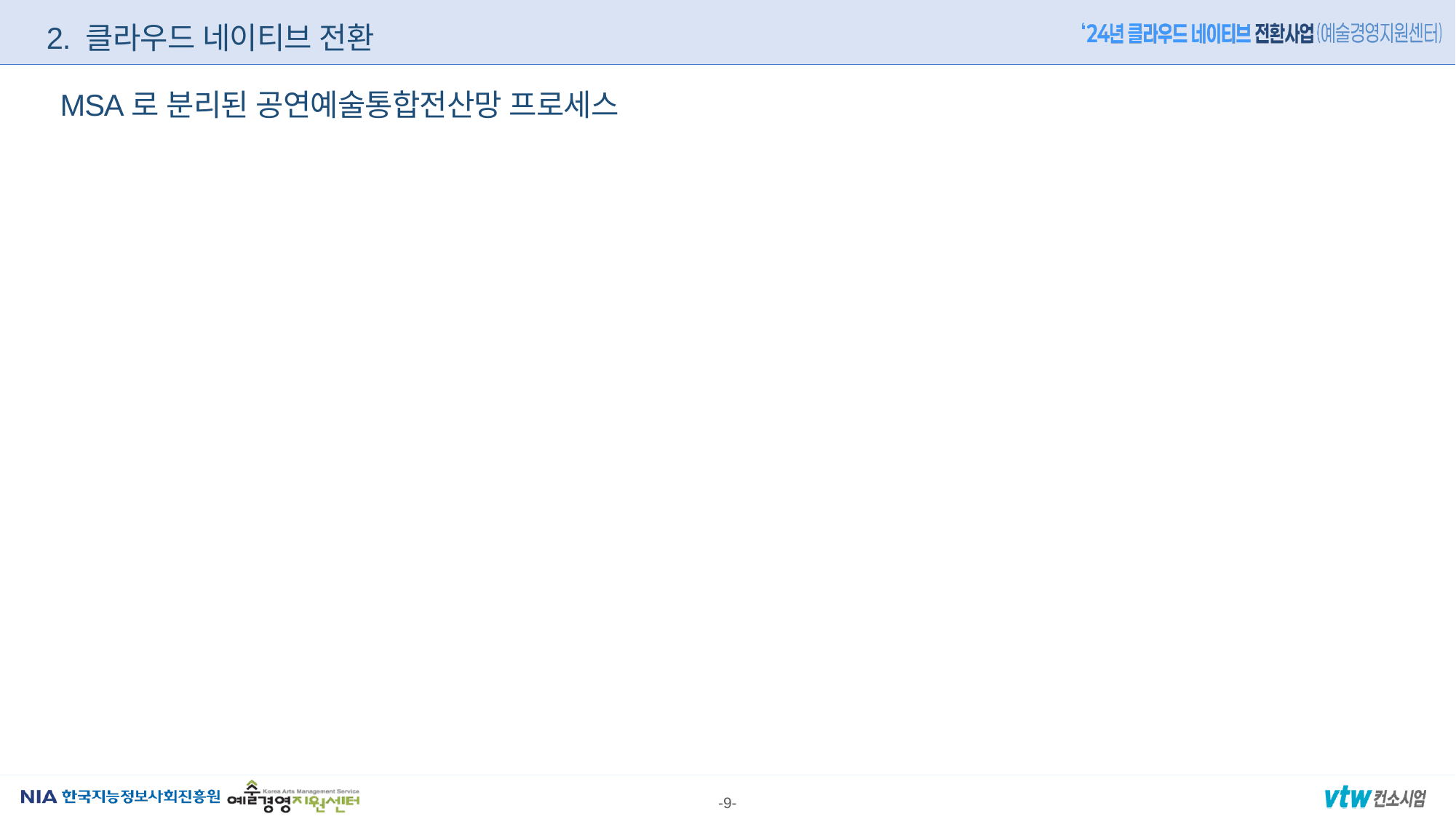

2. 클라우드 네이티브 전환
MSA로 분리된 공연예술통합전산망 프로세스